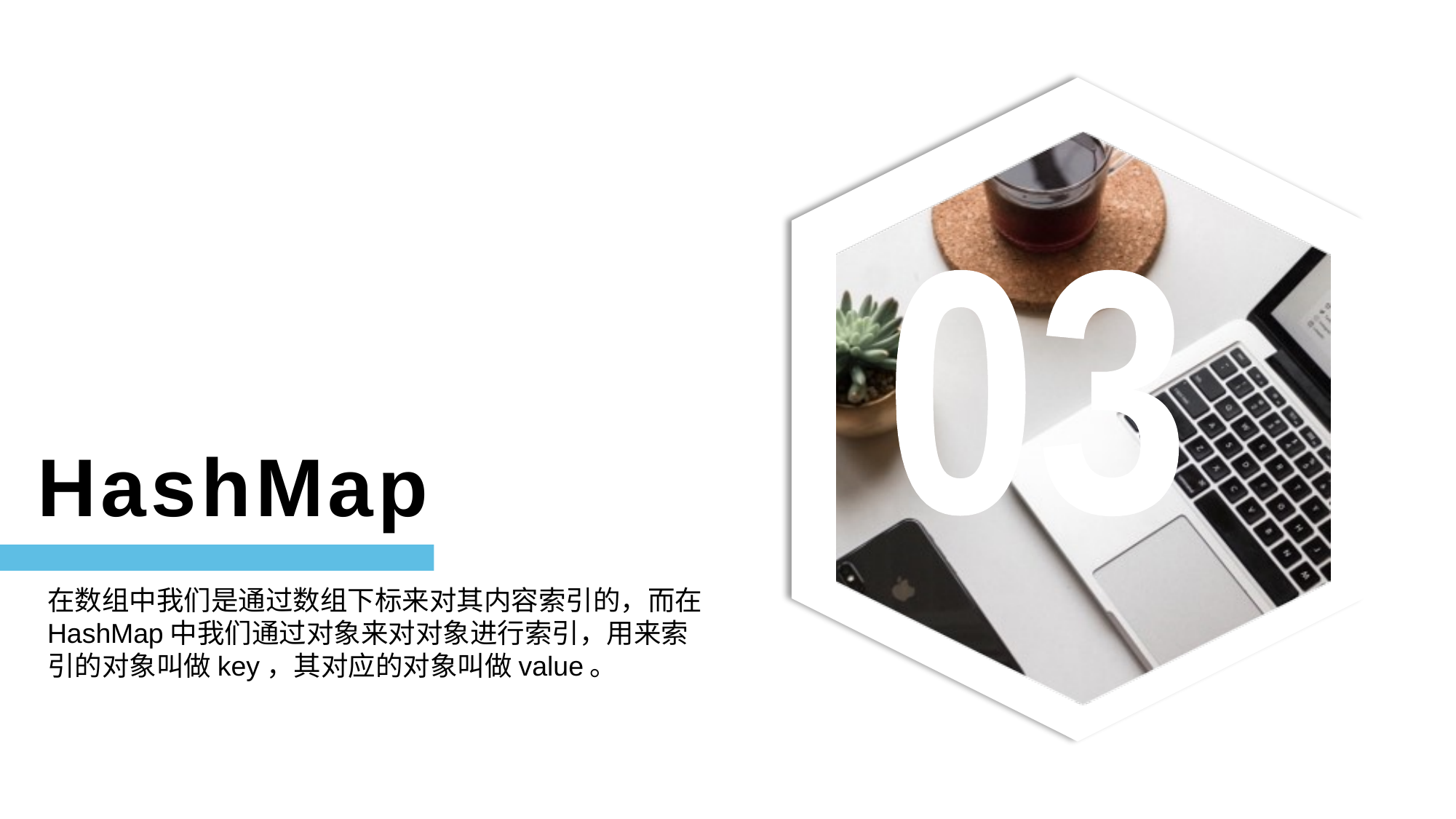

03
# HashMap
在数组中我们是通过数组下标来对其内容索引的，而在HashMap中我们通过对象来对对象进行索引，用来索引的对象叫做key，其对应的对象叫做value。